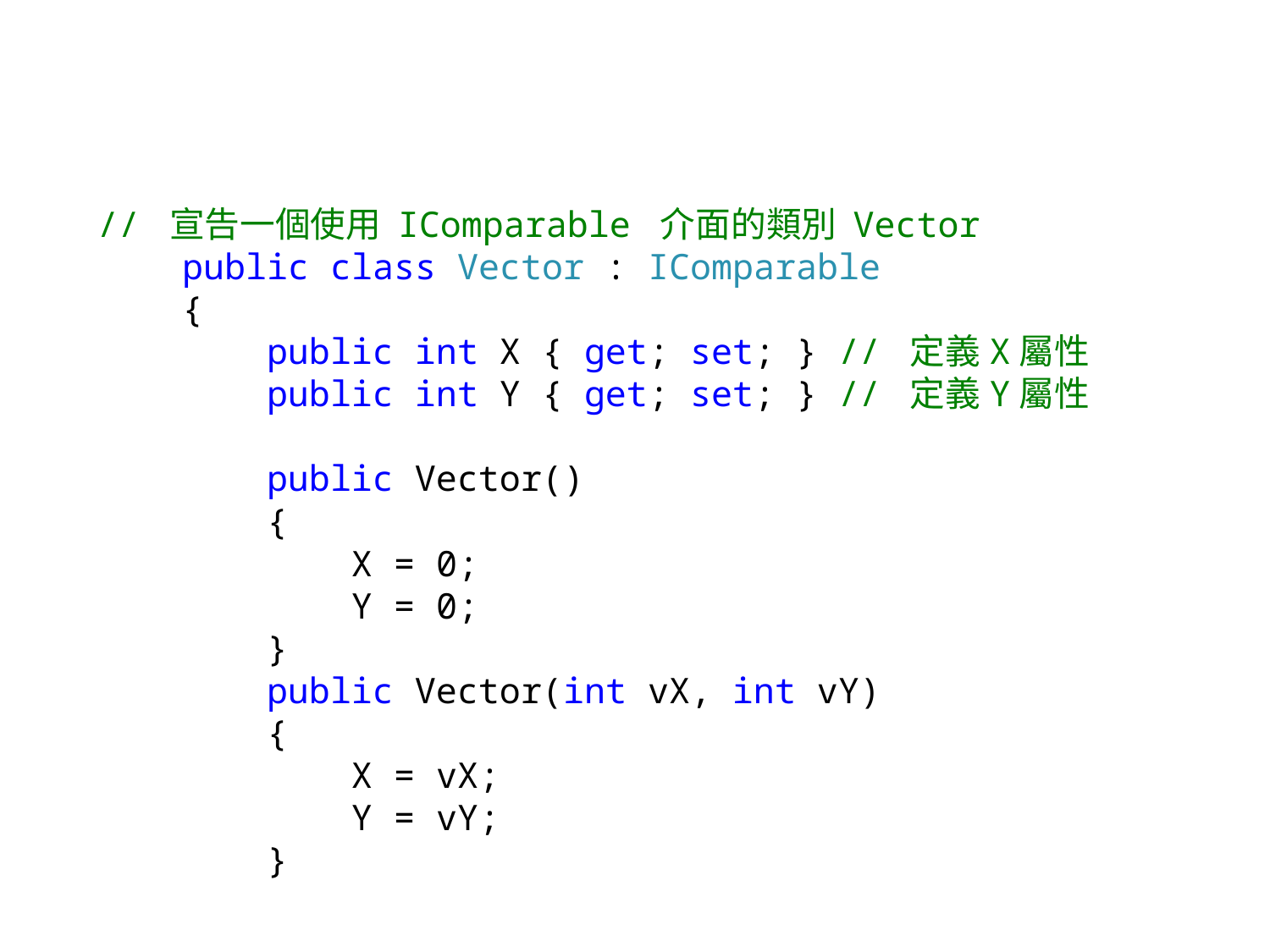

#
程式碼：Vector 類別
// 宣告一個使用 IComparable 介面的類別 Vector
    public class Vector : IComparable
    {
        public int X { get; set; } // 定義X屬性
        public int Y { get; set; } // 定義Y屬性

        public Vector()
        {
            X = 0;
            Y = 0;
        }
        public Vector(int vX, int vY)
        {
            X = vX;
            Y = vY;
        }